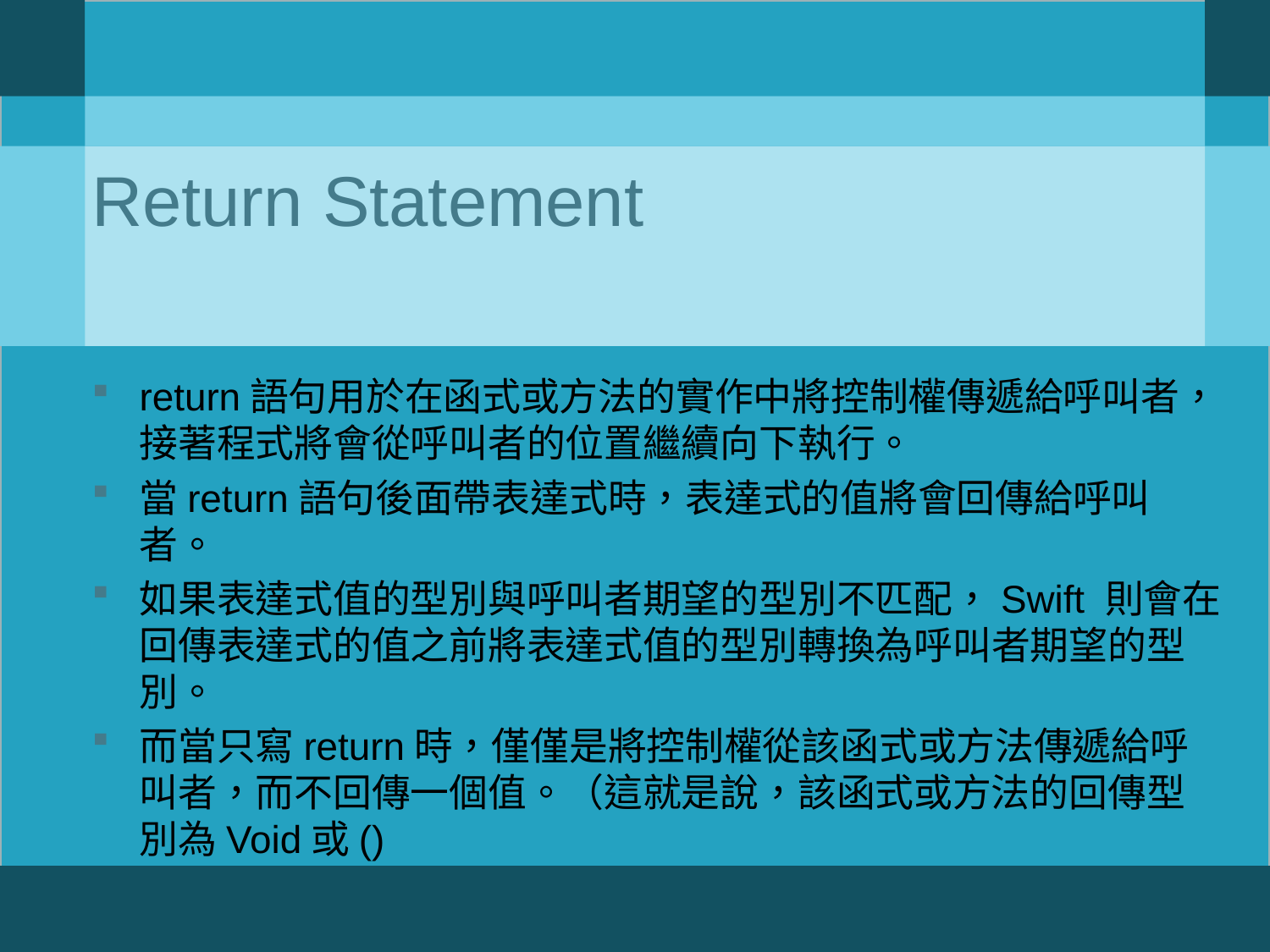

# Return Statement
return語句用於在函式或方法的實作中將控制權傳遞給呼叫者，接著程式將會從呼叫者的位置繼續向下執行。
當return語句後面帶表達式時，表達式的值將會回傳給呼叫者。
如果表達式值的型別與呼叫者期望的型別不匹配，Swift 則會在回傳表達式的值之前將表達式值的型別轉換為呼叫者期望的型別。
而當只寫return時，僅僅是將控制權從該函式或方法傳遞給呼叫者，而不回傳一個值。（這就是說，該函式或方法的回傳型別為Void或()